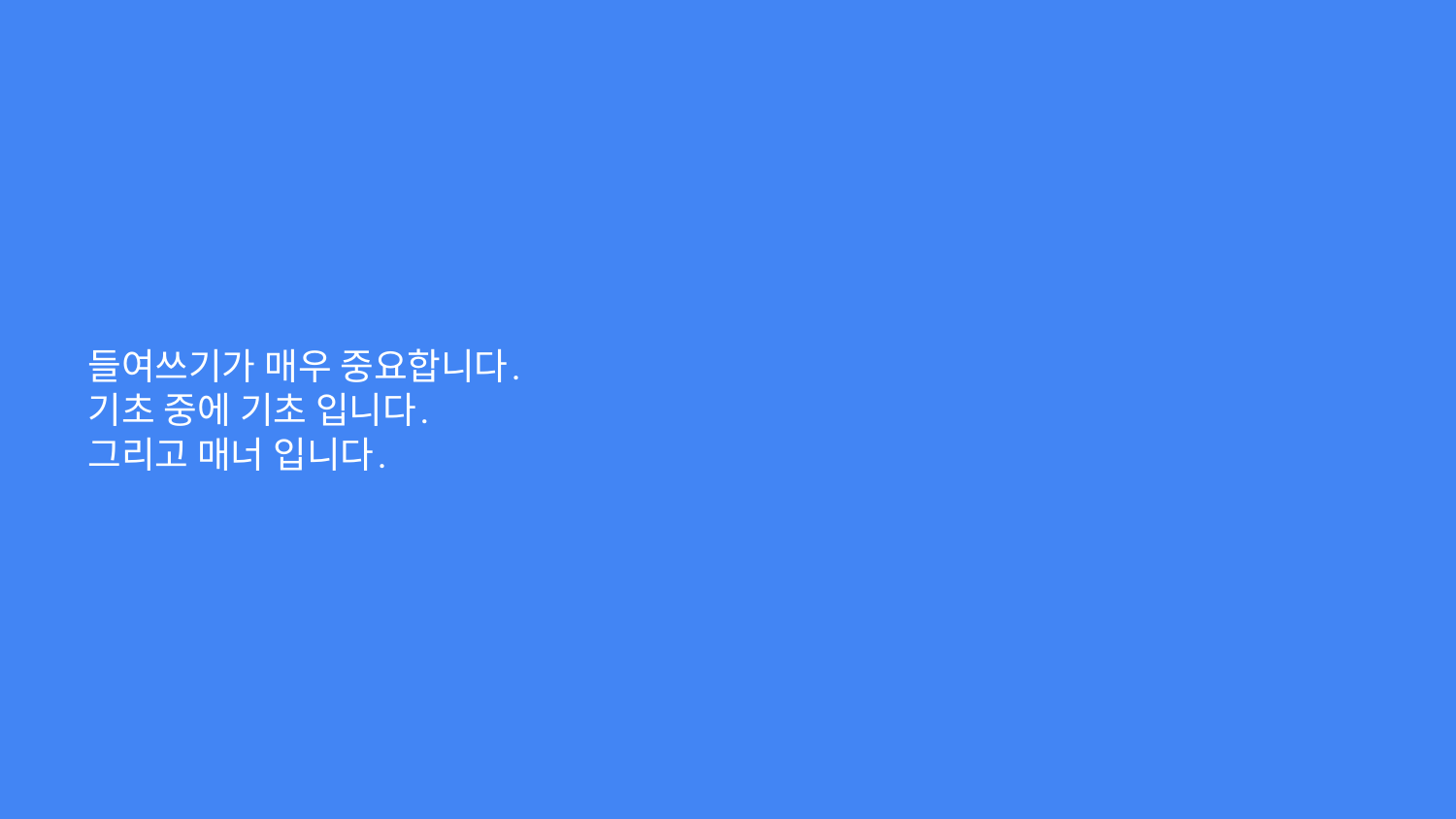

# 들여쓰기가 매우 중요합니다.
기초 중에 기초 입니다.
그리고 매너 입니다.